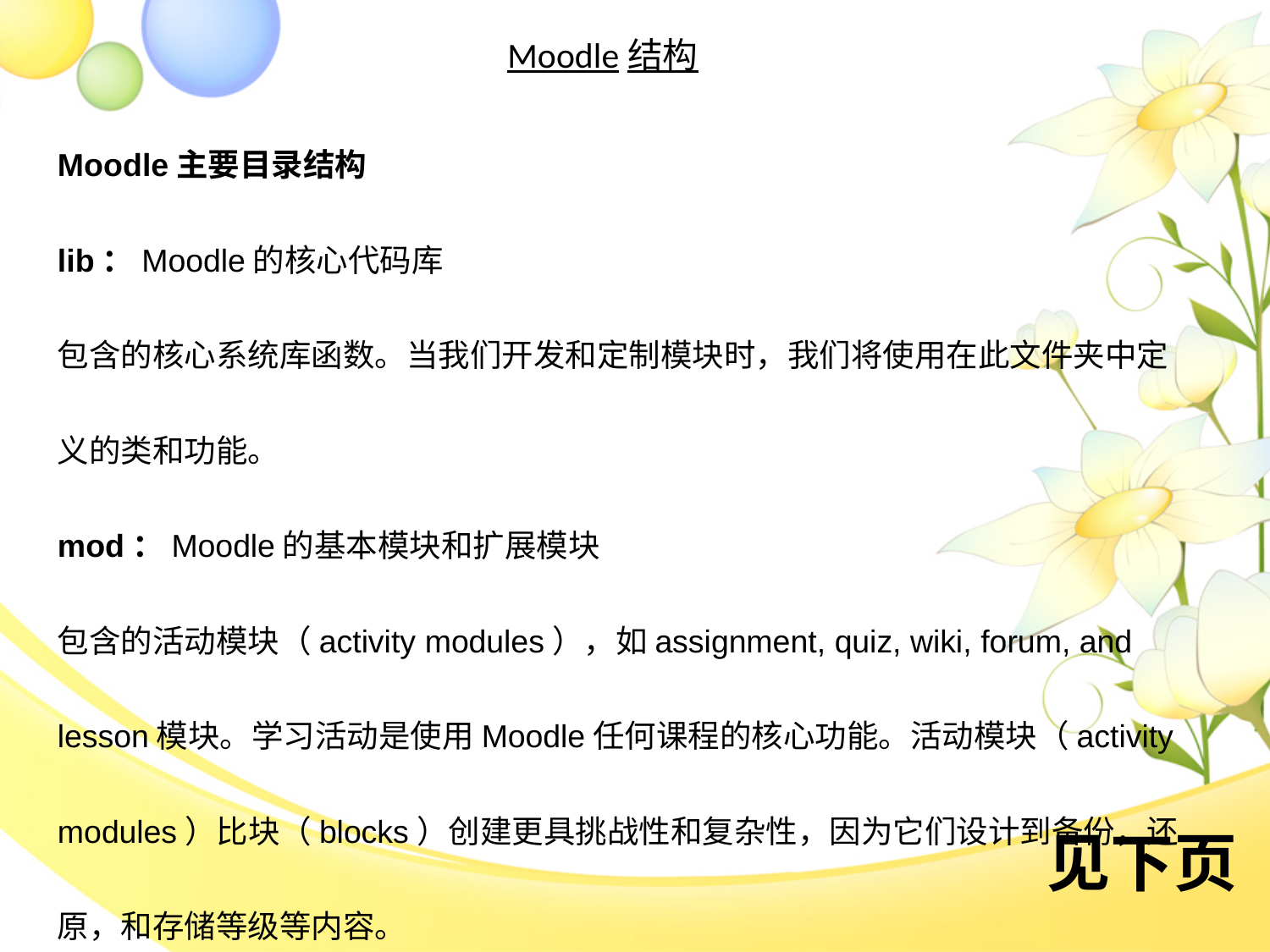

Moodle结构
Moodle主要目录结构
lib：Moodle的核心代码库
包含的核心系统库函数。当我们开发和定制模块时，我们将使用在此文件夹中定义的类和功能。
mod：Moodle的基本模块和扩展模块
包含的活动模块（activity modules），如assignment, quiz, wiki, forum, and lesson模块。学习活动是使用Moodle任何课程的核心功能。活动模块（activity modules）比块（blocks）创建更具挑战性和复杂性，因为它们设计到备份，还原，和存储等级等内容。
见下页